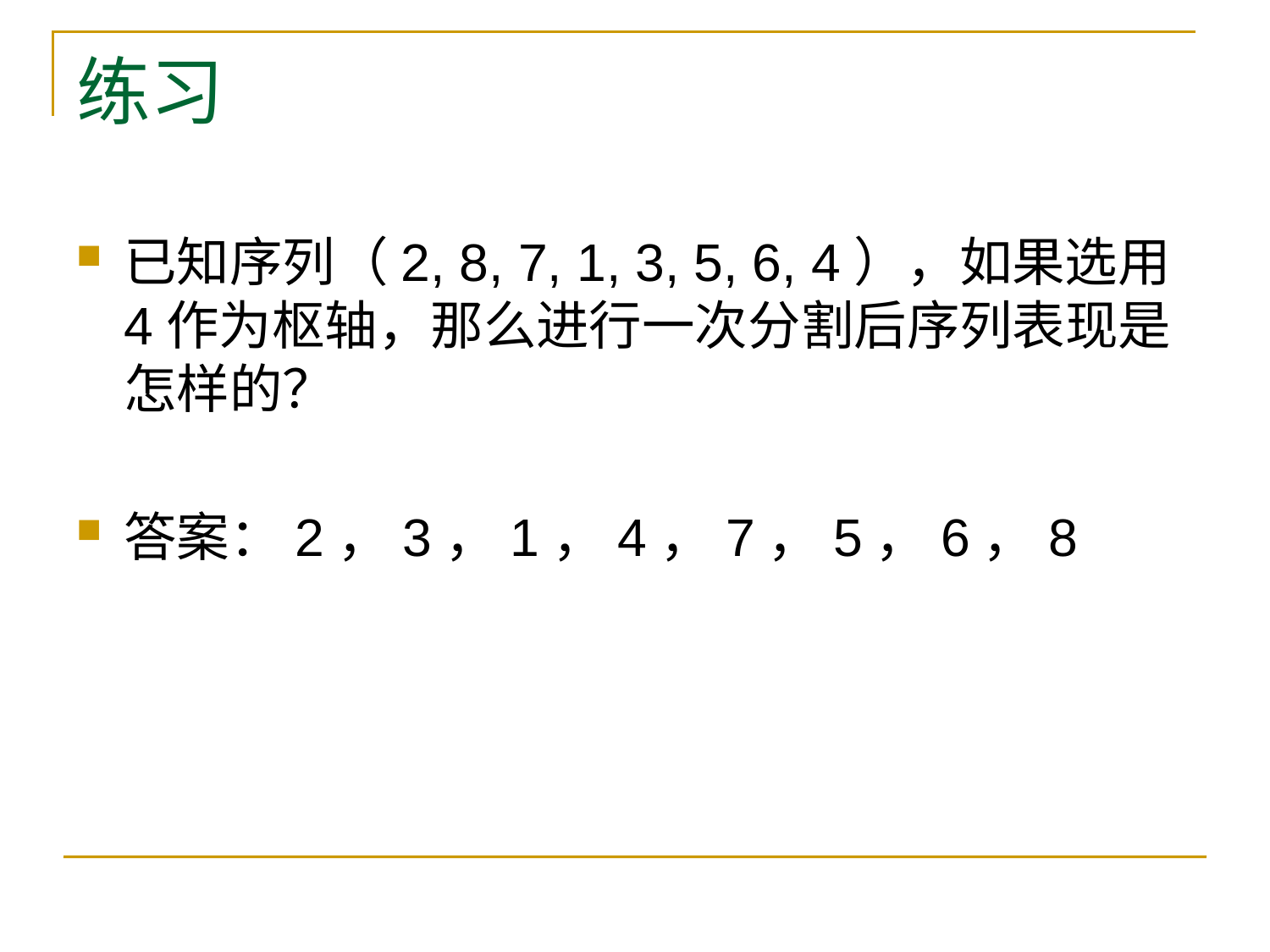

# 练习
已知序列（2, 8, 7, 1, 3, 5, 6, 4），如果选用4作为枢轴，那么进行一次分割后序列表现是怎样的？

答案：2，3，1，4，7，5，6，8